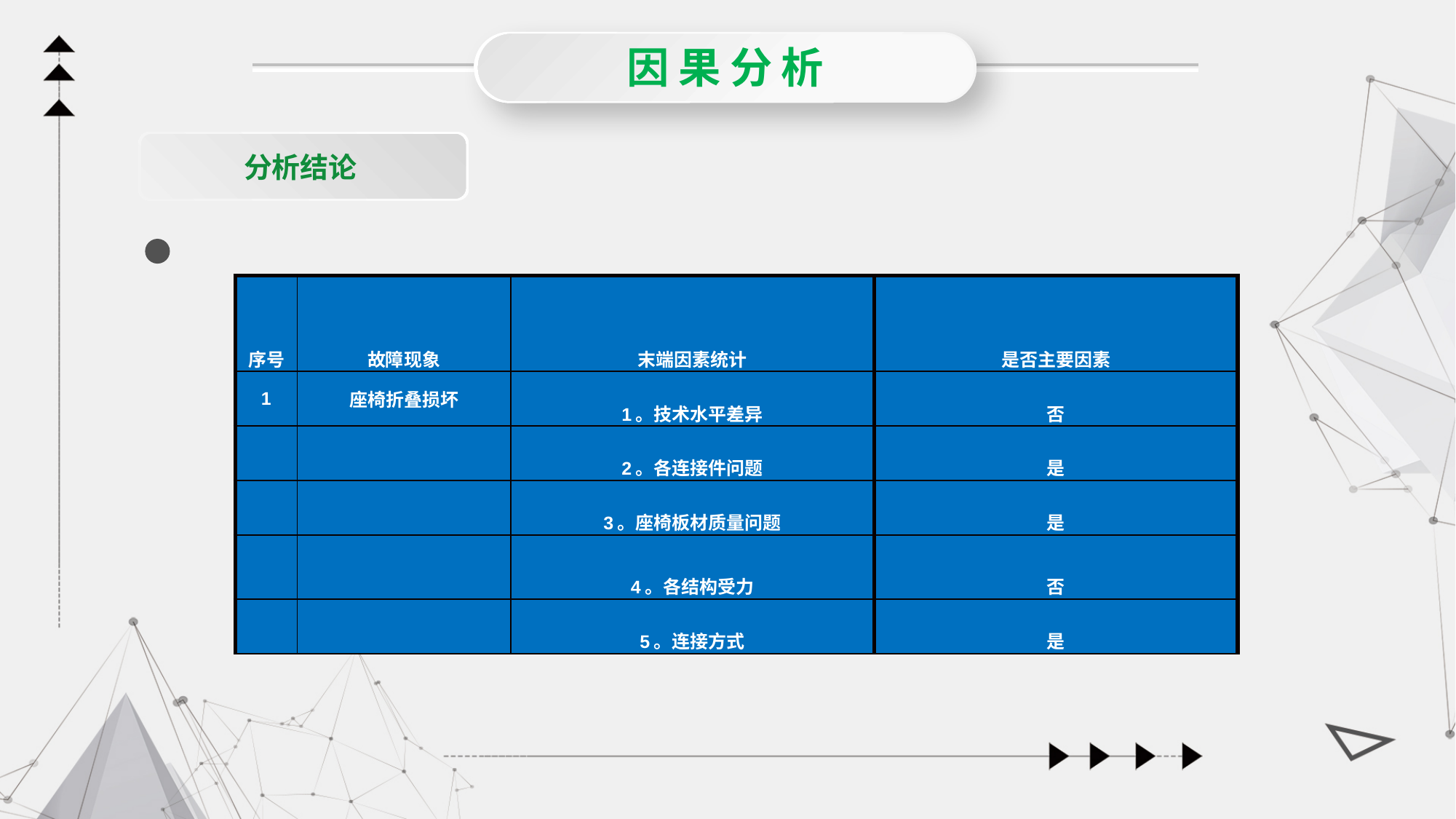

因果分析

分析结论

| 序号 | 故障现象 | 末端因素统计 | 是否主要因素 |
| --- | --- | --- | --- |
| 1 | 座椅折叠损坏 | 1。技术水平差异 | 否 |
|  |  | 2。各连接件问题 | 是 |
|  |  | 3。座椅板材质量问题 | 是 |
|  |  | 4。各结构受力 | 否 |
|  |  | 5。连接方式 | 是 |